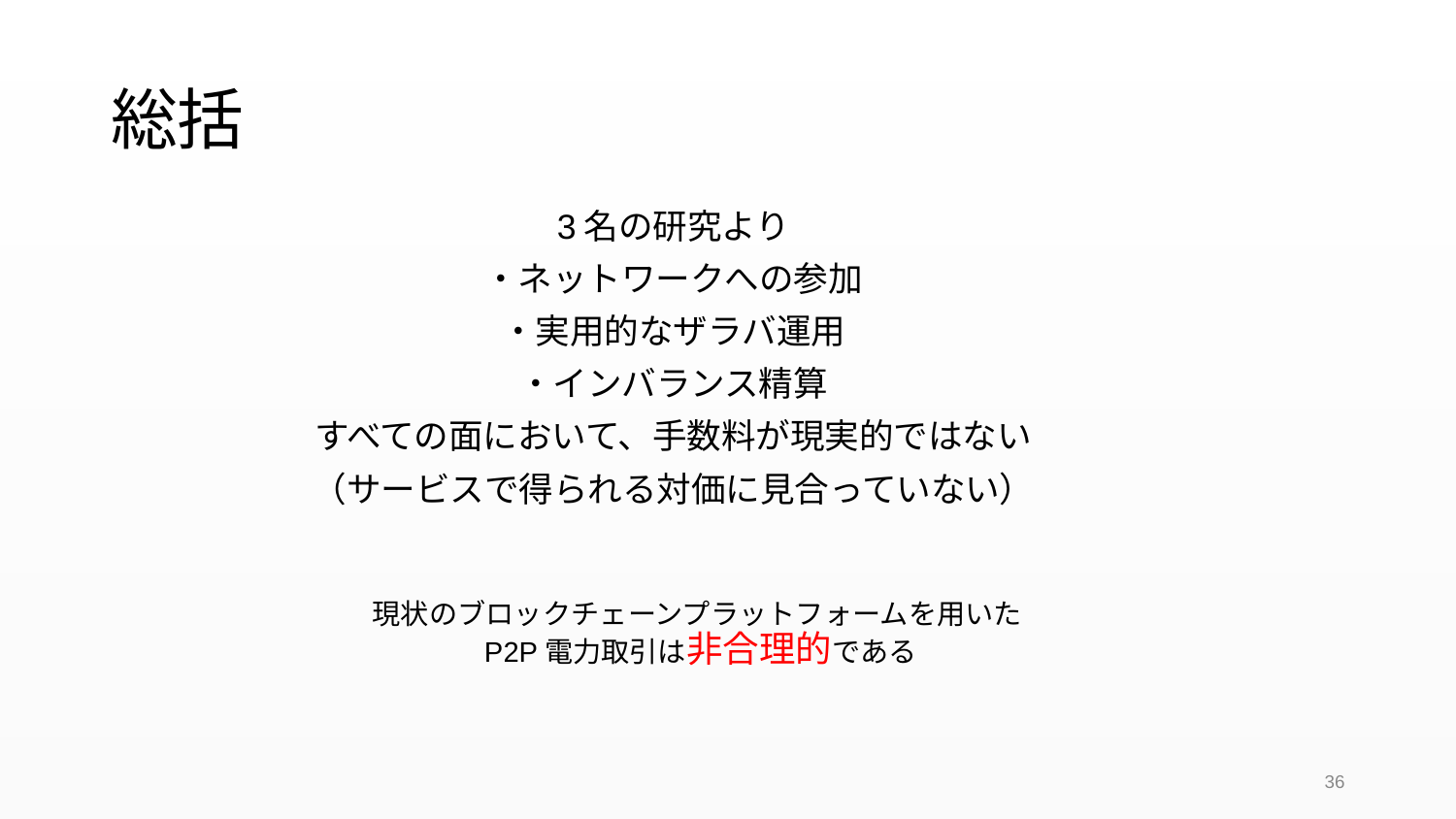

# 総括
3名の研究より
・ネットワークへの参加
・実用的なザラバ運用
・インバランス精算
すべての面において、手数料が現実的ではない
（サービスで得られる対価に見合っていない）
現状のブロックチェーンプラットフォームを用いたP2P電力取引は非合理的である
36